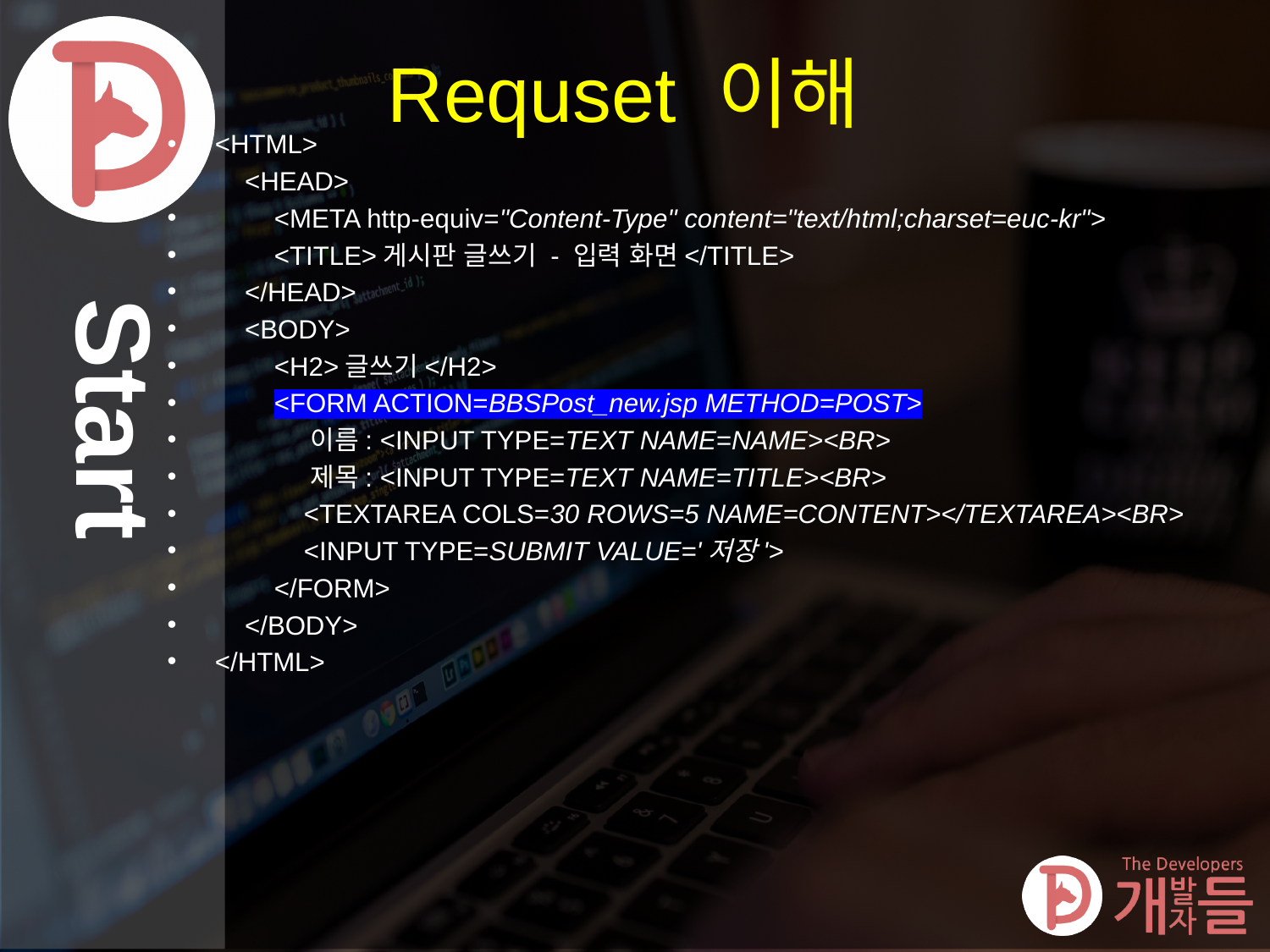

# Requset 이해
<HTML>
    <HEAD>
        <META http-equiv="Content-Type" content="text/html;charset=euc-kr">
        <TITLE>게시판 글쓰기 - 입력 화면</TITLE>
    </HEAD>
    <BODY>
        <H2>글쓰기</H2>
        <FORM ACTION=BBSPost_new.jsp METHOD=POST>
            이름: <INPUT TYPE=TEXT NAME=NAME><BR>
            제목: <INPUT TYPE=TEXT NAME=TITLE><BR>
            <TEXTAREA COLS=30 ROWS=5 NAME=CONTENT></TEXTAREA><BR>
            <INPUT TYPE=SUBMIT VALUE='저장'>
        </FORM>
    </BODY>
</HTML>

Start